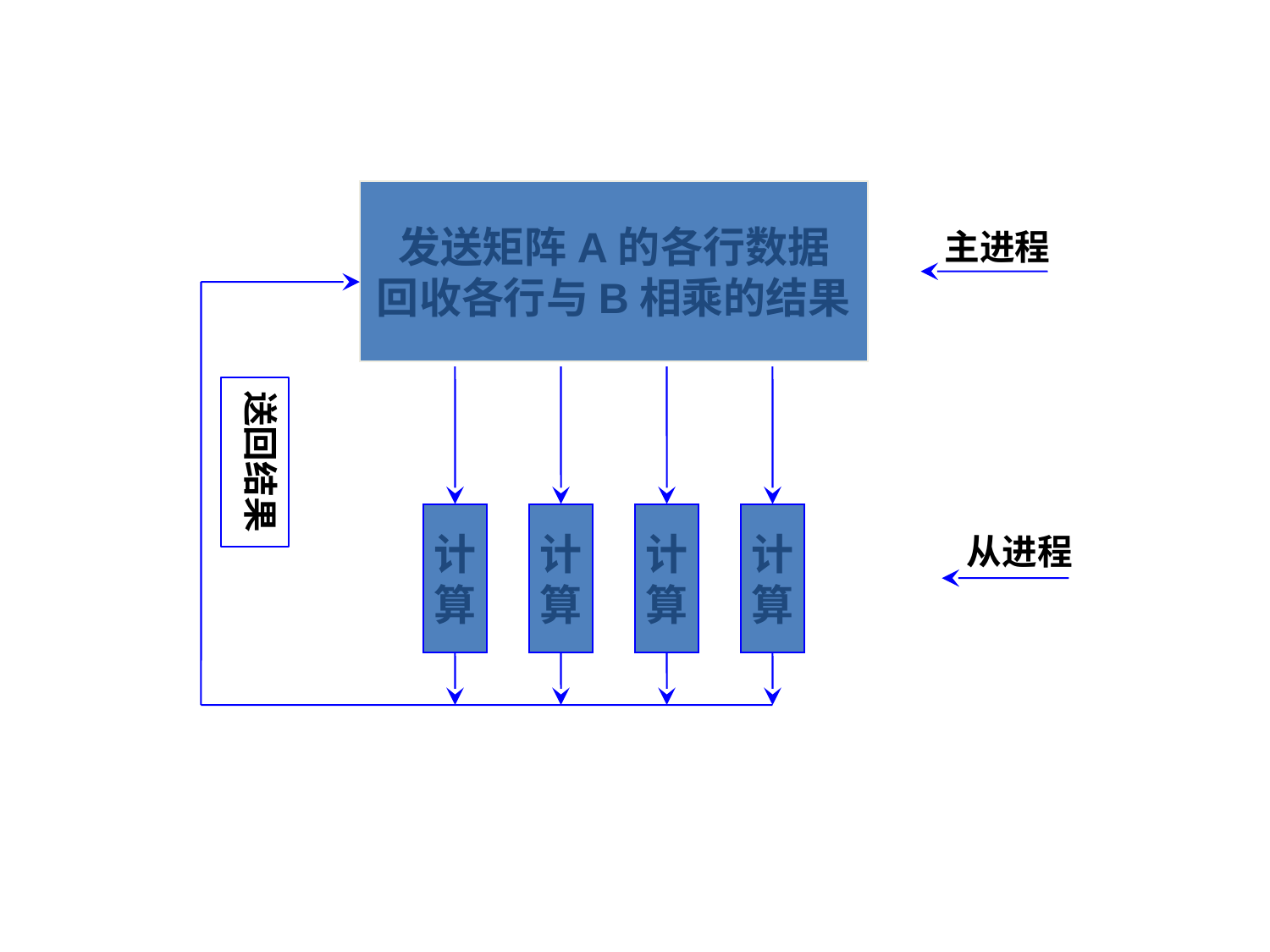

发送矩阵A的各行数据
回收各行与B相乘的结果
主进程

送回结果
计
算
计
算
计
算
计
算
从进程